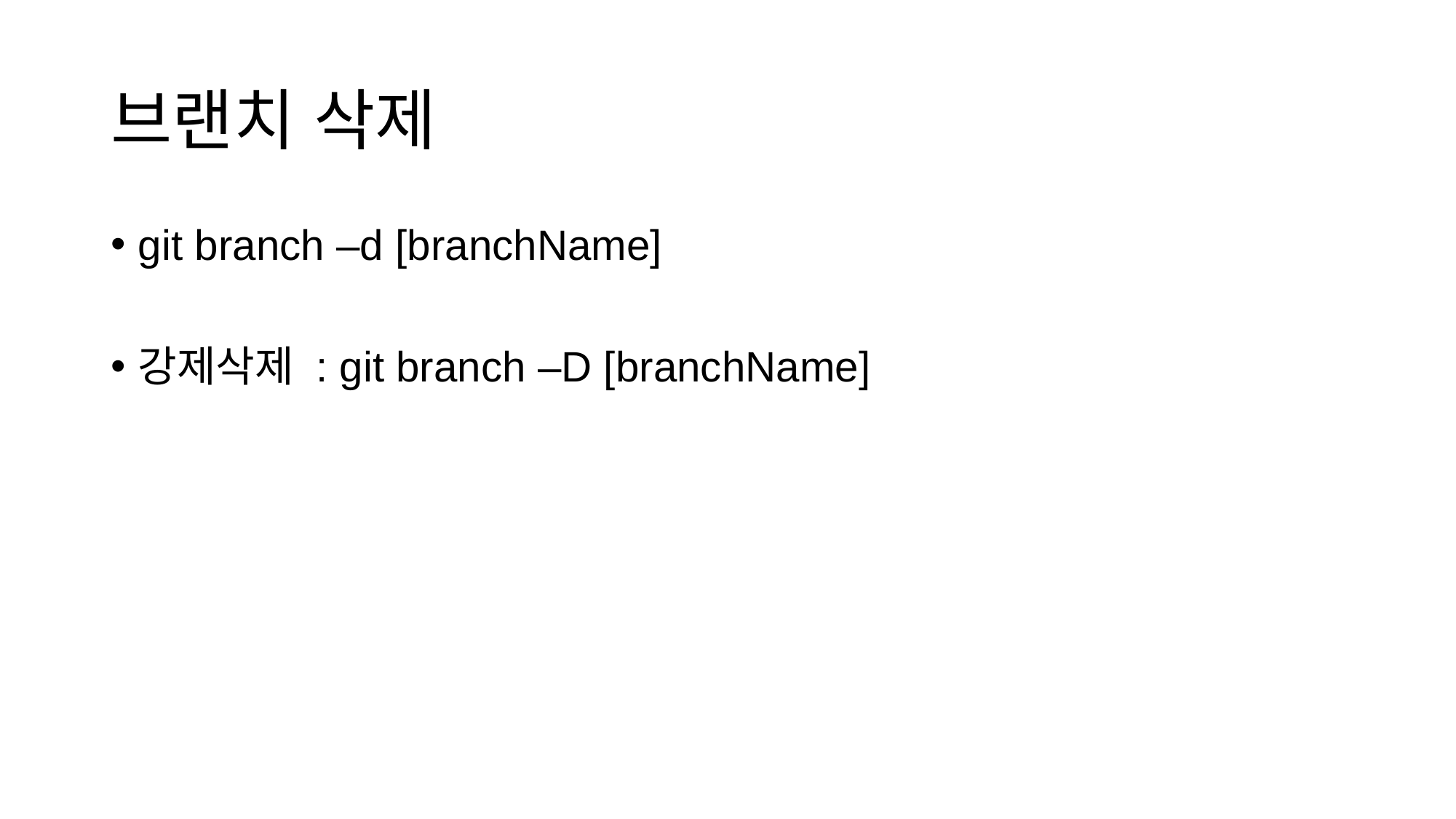

# 브랜치 삭제
git branch –d [branchName]

강제삭제 : git branch –D [branchName]